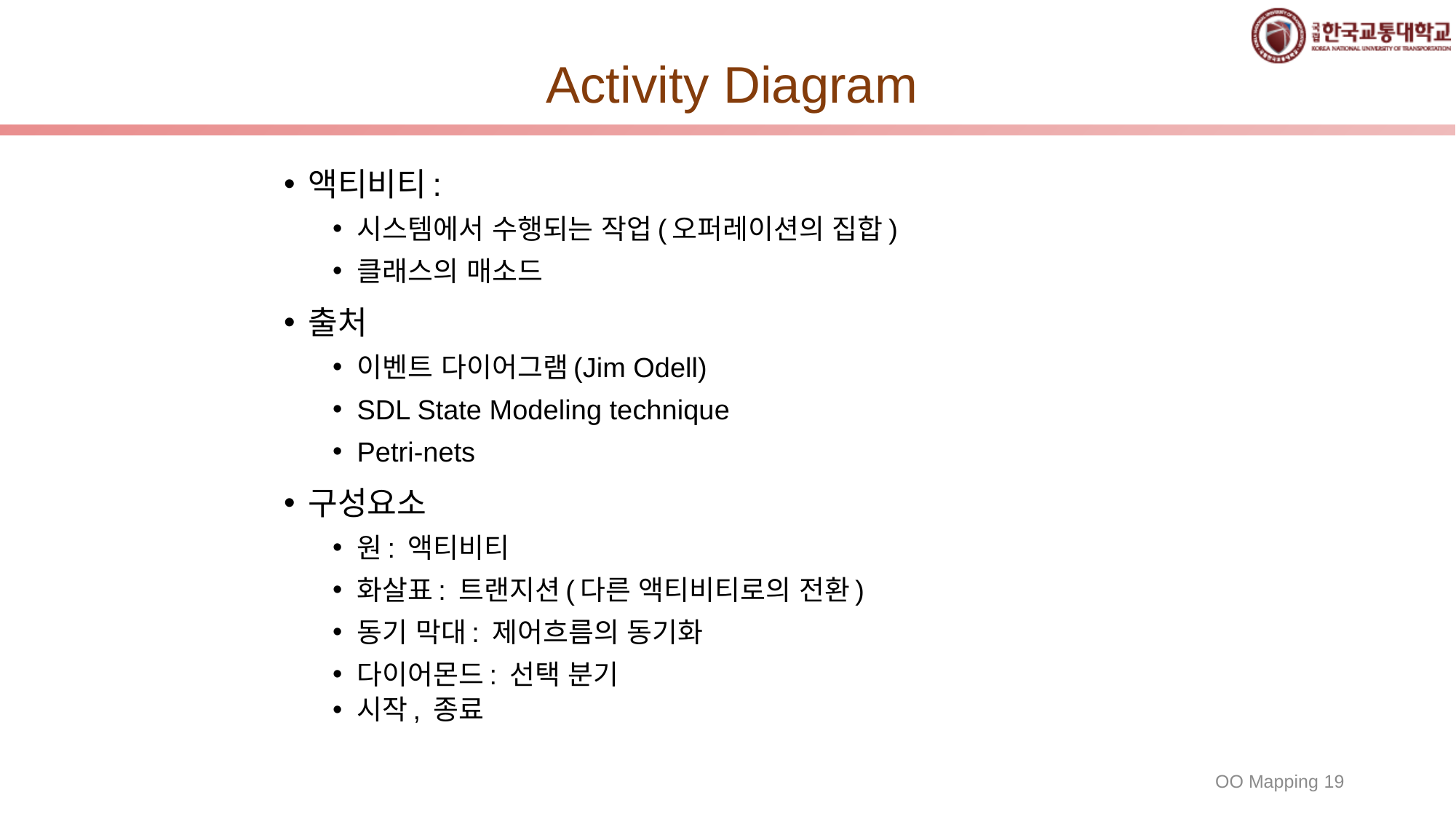

# Activity Diagram
액티비티:
시스템에서 수행되는 작업(오퍼레이션의 집합)
클래스의 매소드
출처
이벤트 다이어그램(Jim Odell)
SDL State Modeling technique
Petri-nets
구성요소
원: 액티비티
화살표: 트랜지션(다른 액티비티로의 전환)
동기 막대: 제어흐름의 동기화
다이어몬드: 선택 분기
시작, 종료
19